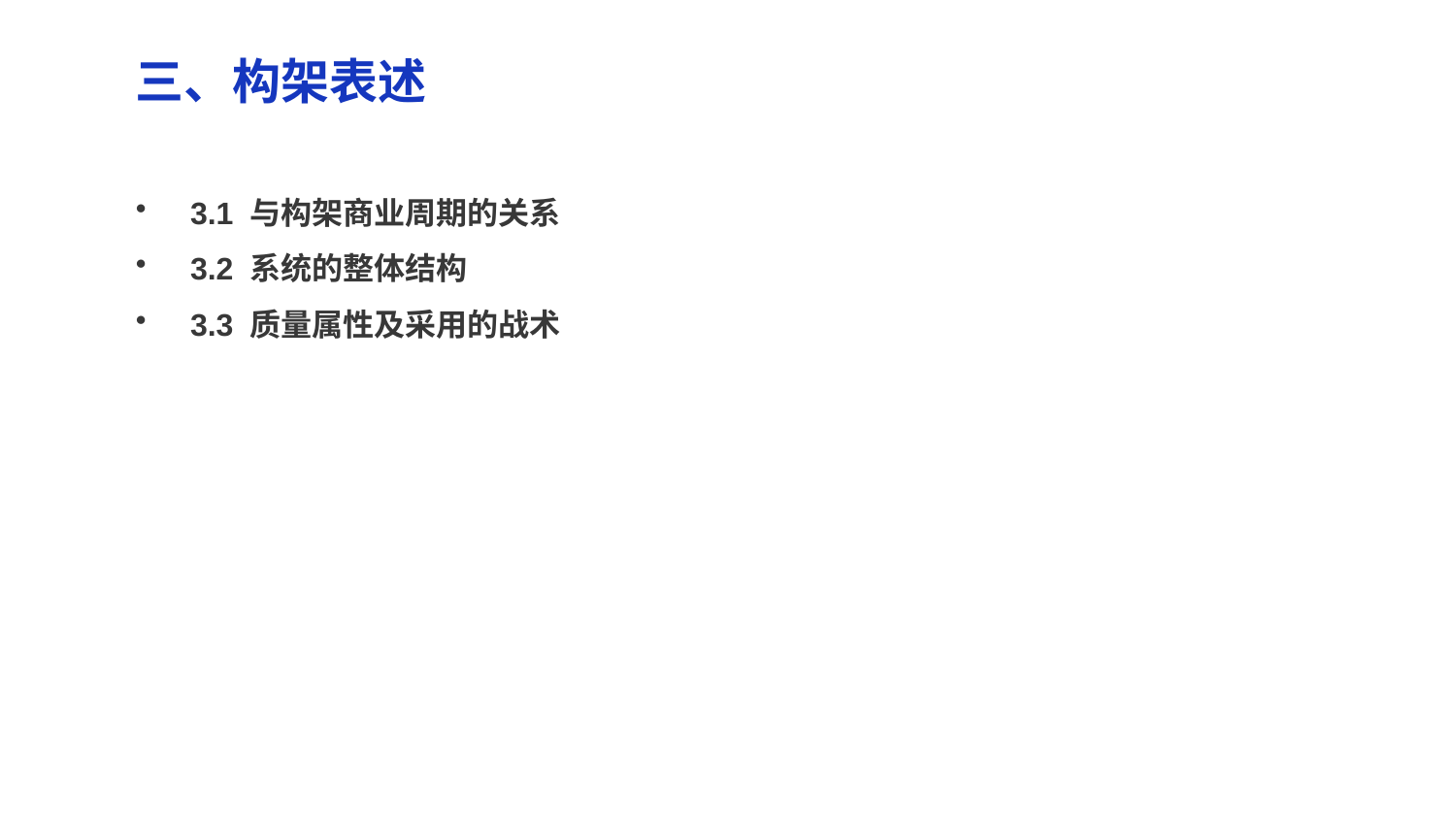

三、构架表述
3.1 与构架商业周期的关系
3.2 系统的整体结构
3.3 质量属性及采用的战术